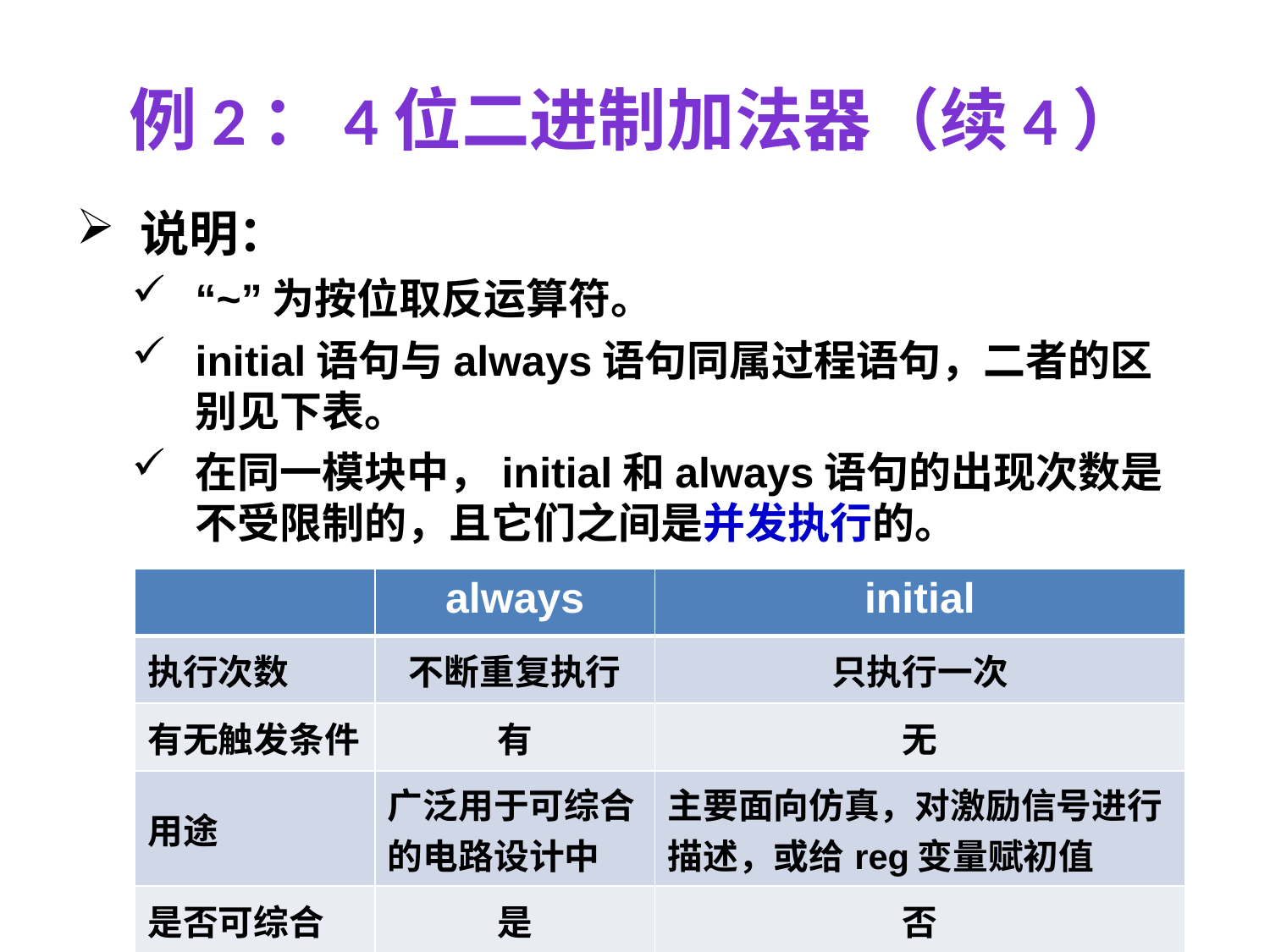

# 例2：4位二进制加法器（续4）
说明：
“~”为按位取反运算符。
initial语句与always语句同属过程语句，二者的区别见下表。
在同一模块中，initial和always语句的出现次数是不受限制的，且它们之间是并发执行的。
|  | always | initial |
| --- | --- | --- |
| 执行次数 | 不断重复执行 | 只执行一次 |
| 有无触发条件 | 有 | 无 |
| 用途 | 广泛用于可综合的电路设计中 | 主要面向仿真，对激励信号进行描述，或给reg变量赋初值 |
| 是否可综合 | 是 | 否 |